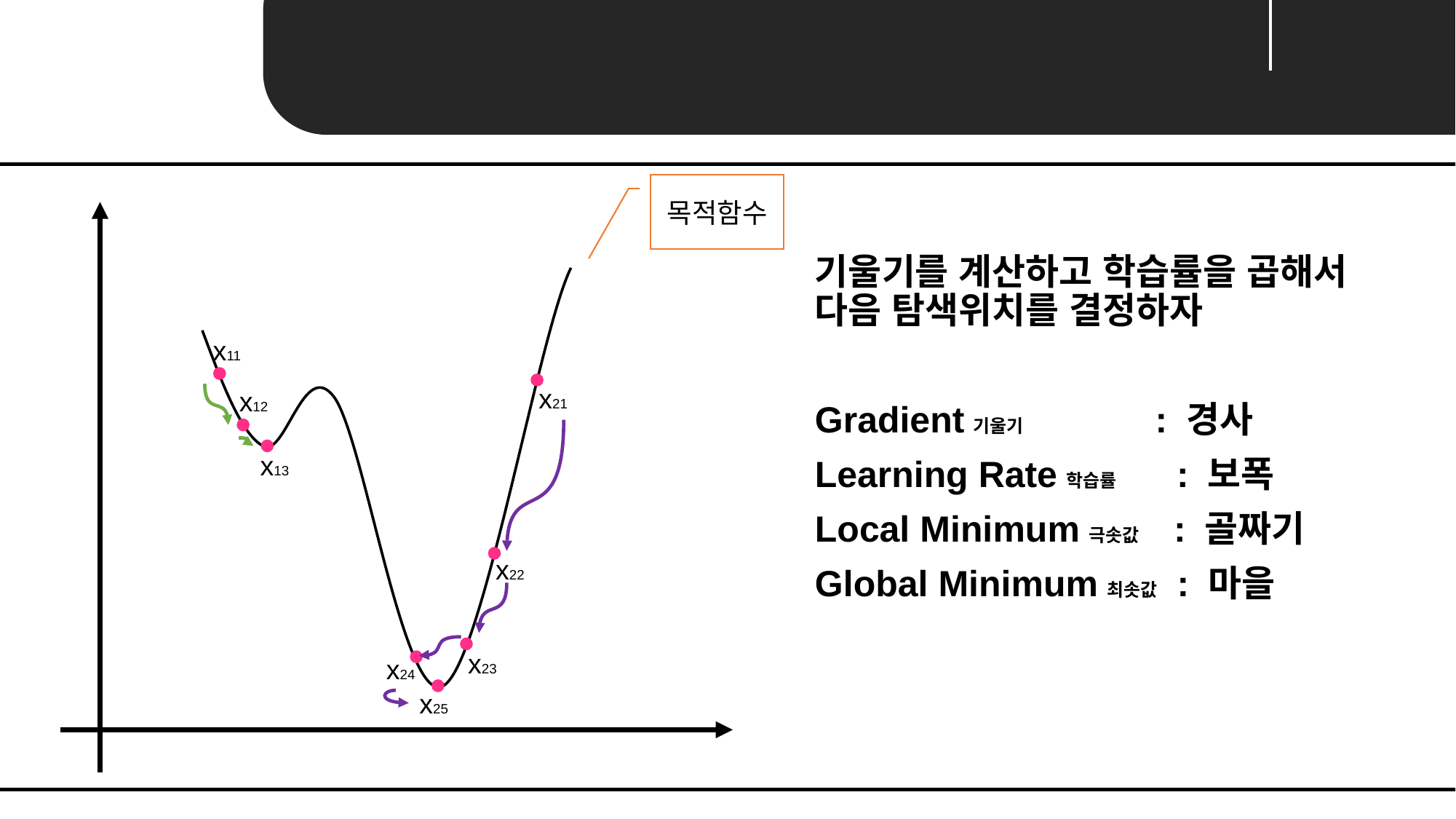

Unit  02 ㅣ경사하강법
목적함수

기울기를 계산하고 학습률을 곱해서 다음 탐색위치를 결정하자

Gradient기울기                         : 경사
Learning Rate학습률           : 보폭
Local Minimum극솟값      : 골짜기
Global Minimum최솟값   : 마을

x11

x21
x12

x13

x22

x23
x24

x25